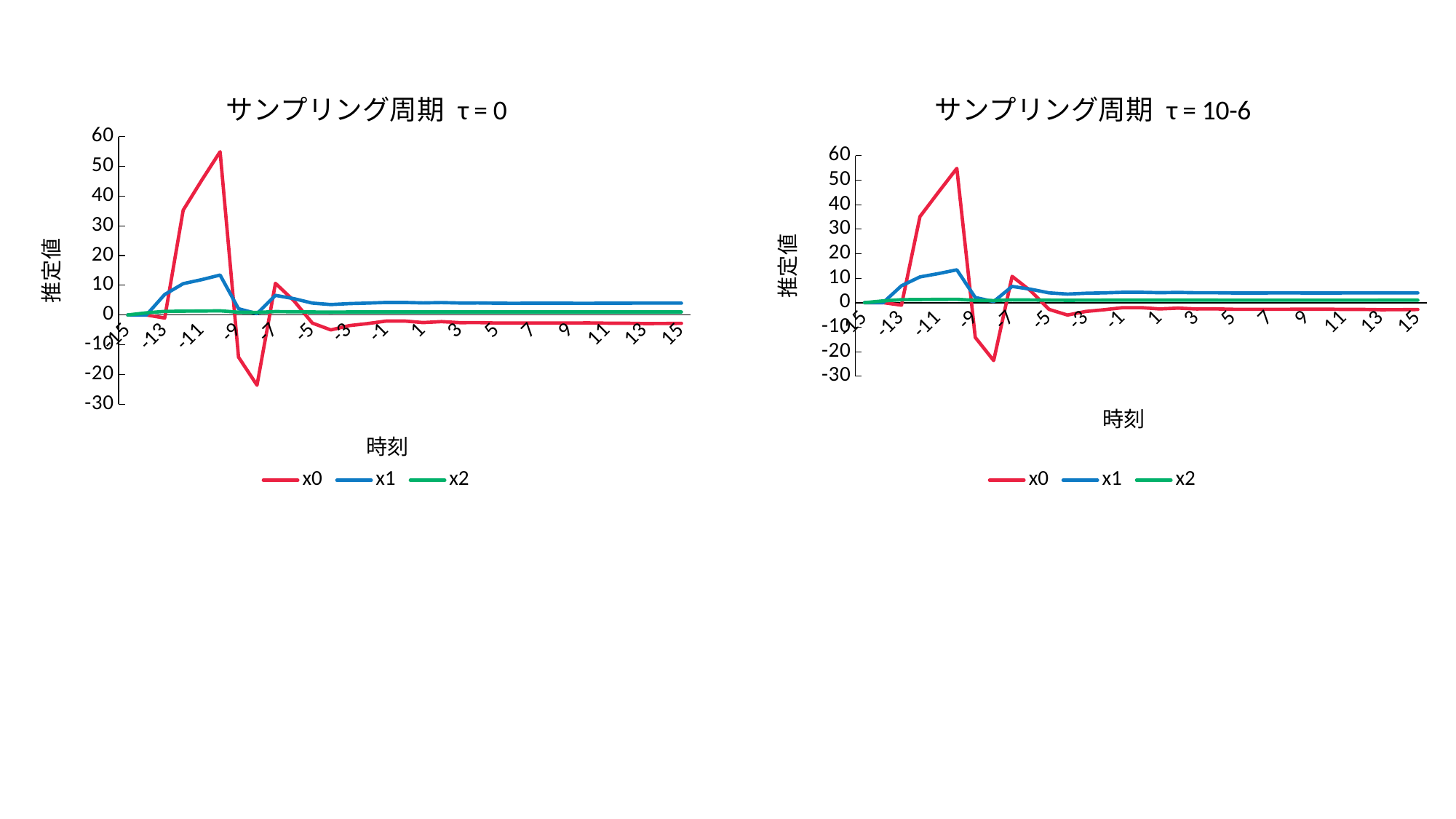

### Chart: サンプリング周期 τ = 0

| Category | x0 | x1 | x2 |
|---|---|---|---|
| -15 | 0.0 | 0.0 | 0.0 |
| -14 | 0.00361485765296809 | -0.0506080071415532 | 0.708512099981746 |
| -13 | -1.02827290491193 | 6.88653314804363 | 1.20927369679426 |
| -12 | 35.2596053985511 | 10.5348820194834 | 1.27885822961244 |
| -11 | 45.2772670988626 | 11.894850079054 | 1.32430335183274 |
| -10 | 54.9240660148059 | 13.4331647813908 | 1.38527928459645 |
| -9 | -14.1907792722905 | 2.09671251226549 | 0.924229556890161 |
| -8 | -23.6105948617886 | 0.451290593995149 | 0.853573343344923 |
| -7 | 10.6433188173586 | 6.60039511061397 | 1.12364490333816 |
| -6 | 4.77040233488912 | 5.47831343089104 | 1.07188178526734 |
| -5 | -2.7381389137887 | 3.99273821900054 | 1.00153054244414 |
| -4 | -5.03264634422706 | 3.50595369719451 | 0.977307013335598 |
| -3 | -3.58451436635354 | 3.82743527432542 | 0.993797108887186 |
| -2 | -2.88683478170645 | 3.99570033580455 | 1.00288569707337 |
| -1 | -2.05371945012566 | 4.20906766729906 | 1.0148163673956 |
| 0 | -2.03772854906229 | 4.21361343377027 | 1.01508488578477 |
| 1 | -2.56174136832804 | 4.05175232710843 | 1.00514045996332 |
| 2 | -2.2424197020446 | 4.16542875268102 | 1.01255028388242 |
| 3 | -2.58118442942154 | 4.02883624762147 | 1.00324014593282 |
| 4 | -2.55078086370302 | 4.0440941601625 | 1.00434971183609 |
| 5 | -2.71093479847377 | 3.94394137925545 | 0.996685438559548 |
| 6 | -2.73004121301739 | 3.92532852737083 | 0.995154702431685 |
| 7 | -2.71224308810639 | 3.95814982835684 | 0.998017577393178 |
| 8 | -2.71384359029459 | 3.96835126556152 | 0.998983053317443 |
| 9 | -2.68637222709055 | 3.9329578194405 | 0.995394189981161 |
| 10 | -2.67194563679189 | 3.92433620798961 | 0.994433242330458 |
| 11 | -2.76141103116447 | 3.96000085993332 | 0.998750985220326 |
| 12 | -2.76808025430286 | 3.96178468330663 | 0.998992796582903 |
| 13 | -2.89370218625046 | 3.98714508952801 | 1.00280160862659 |
| 14 | -2.88225209958319 | 3.98546319449889 | 1.00251068318723 |
| 15 | -2.80410313614116 | 3.97657046457323 | 1.00075216059672 |

### Chart: サンプリング周期 τ = 10-6

| Category | x0 | x1 | x2 |
|---|---|---|---|
| -15 | 0.0 | 0.0 | 0.0 |
| -14 | 0.00361485765260845 | -0.0506080071365182 | 0.708512099982107 |
| -13 | -1.02826954498149 | 6.886510560018 | 1.20927193935812 |
| -12 | 35.1074156507603 | 10.5094176704406 | 1.27783250028665 |
| -11 | 45.0328235960451 | 11.8560415125803 | 1.32279916859709 |
| -10 | 54.782938980009 | 13.410395012514 | 1.38439229500228 |
| -9 | -14.1817909466426 | 2.10046426883519 | 0.924515807259665 |
| -8 | -23.6181855059805 | 0.452032504316416 | 0.853733439553668 |
| -7 | 10.7308812791997 | 6.6193608681898 | 1.12461417487101 |
| -6 | 4.80795356784488 | 5.48700488276404 | 1.07235841828497 |
| -5 | -2.74568523626303 | 3.99115405117964 | 1.00147941610037 |
| -4 | -5.05190080246815 | 3.50105135657188 | 0.977058771610105 |
| -3 | -3.58647719212903 | 3.82710170561502 | 0.993815253218597 |
| -2 | -2.88409786674936 | 3.99709752718985 | 1.00302930292272 |
| -1 | -2.04930075267734 | 4.21184924088164 | 1.01509617152255 |
| 0 | -2.03426429373145 | 4.21615124122668 | 1.01535234242307 |
| 1 | -2.56170416398363 | 4.05192314958942 | 1.00515074689805 |
| 2 | -2.24247242784794 | 4.16686099903006 | 1.01277160526454 |
| 3 | -2.58050889627336 | 4.02858119499455 | 1.00312849804135 |
| 4 | -2.55039762162548 | 4.04402699769442 | 1.00429034738455 |
| 5 | -2.70584757193796 | 3.94370911666558 | 0.996264131910341 |
| 6 | -2.72357840920212 | 3.92528819860128 | 0.994649904095603 |
| 7 | -2.70821536280568 | 3.95847356036161 | 0.997792431933587 |
| 8 | -2.71096533749126 | 3.96854430021232 | 0.998860566743151 |
| 9 | -2.67940696459298 | 3.93486175165997 | 0.994910386333142 |
| 10 | -2.66403700365808 | 3.92693875708698 | 0.993834384046117 |
| 11 | -2.7586882737332 | 3.95943477842906 | 0.998885350678917 |
| 12 | -2.76524890903826 | 3.96090223744399 | 0.999163670622446 |
| 13 | -2.88642988587787 | 3.9806110610626 | 1.00368838077708 |
| 14 | -2.87363681028678 | 3.97921852942311 | 1.00326034116495 |
| 15 | -2.79857051566253 | 3.97350669920312 | 1.00088801176362 |